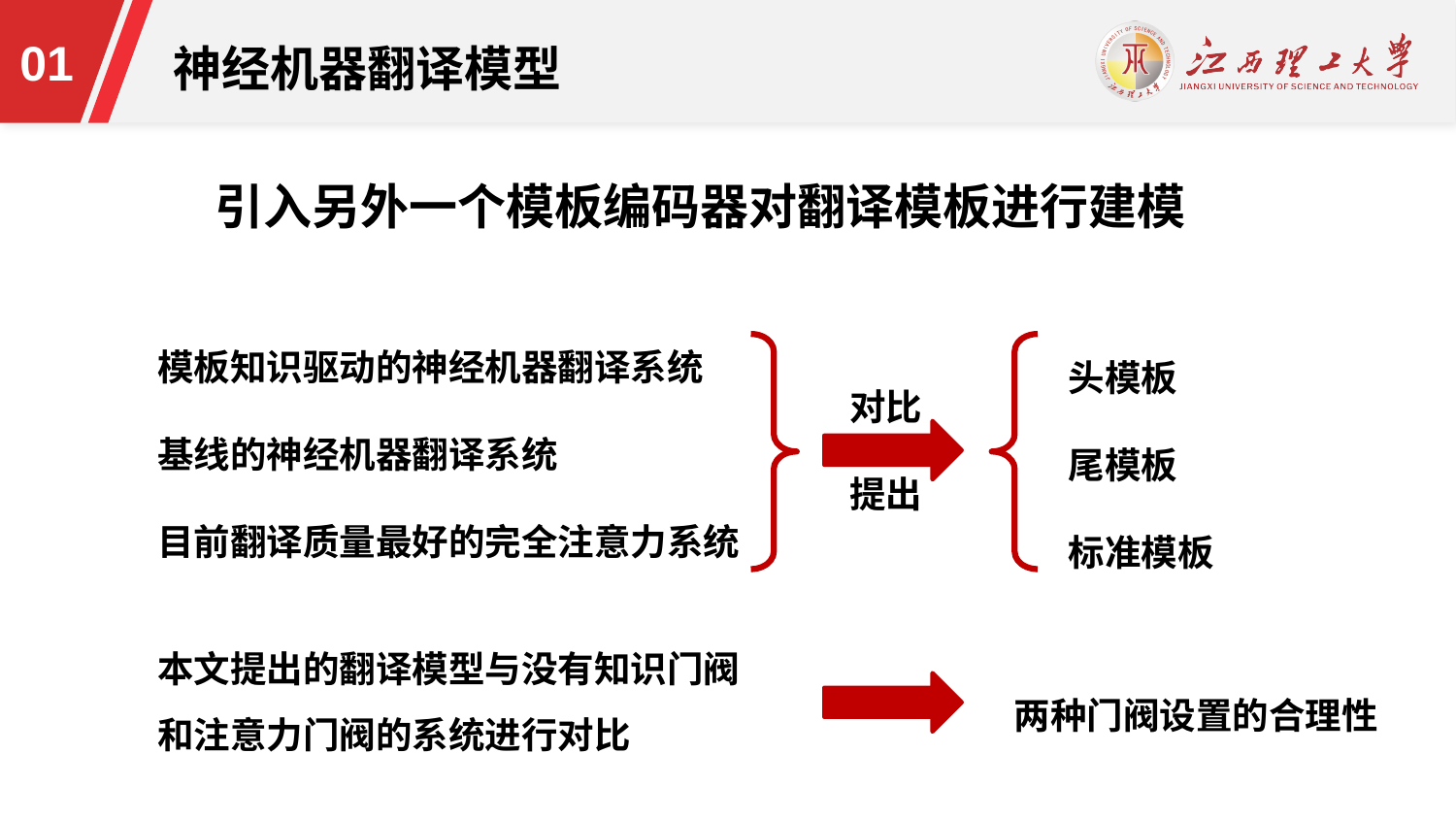

引入另外一个模板编码器对翻译模板进行建模
头模板
尾模板
标准模板

模板知识驱动的神经机器翻译系统

基线的神经机器翻译系统

目前翻译质量最好的完全注意力系统
对比

提出

本文提出的翻译模型与没有知识门阀和注意力门阀的系统进行对比
两种门阀设置的合理性